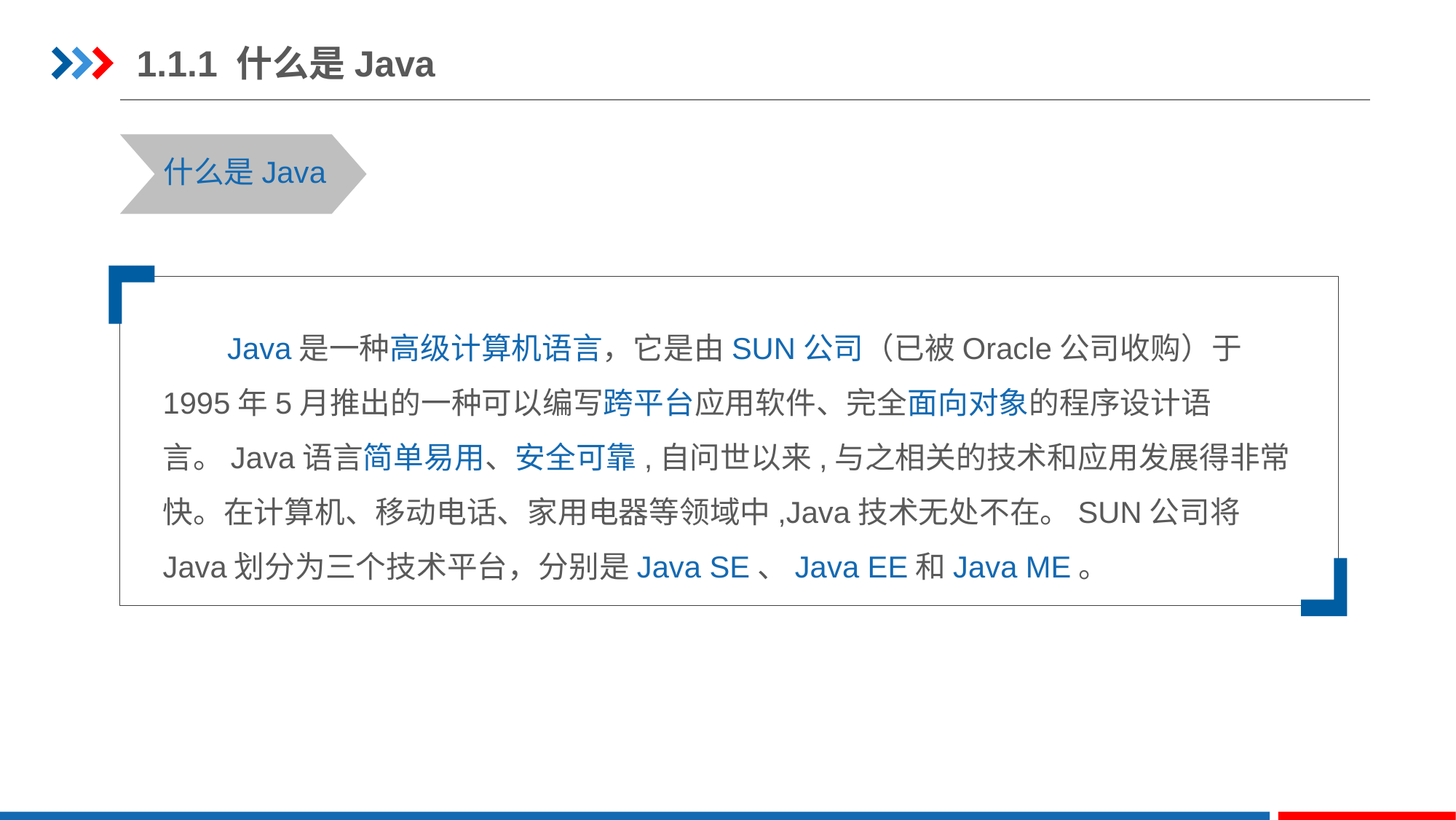

1.1.1 什么是Java

什么是Java

Java是一种高级计算机语言，它是由SUN公司（已被Oracle公司收购）于1995年5月推出的一种可以编写跨平台应用软件、完全面向对象的程序设计语言。Java语言简单易用、安全可靠,自问世以来,与之相关的技术和应用发展得非常快。在计算机、移动电话、家用电器等领域中,Java技术无处不在。SUN公司将Java划分为三个技术平台，分别是Java SE、Java EE和Java ME。